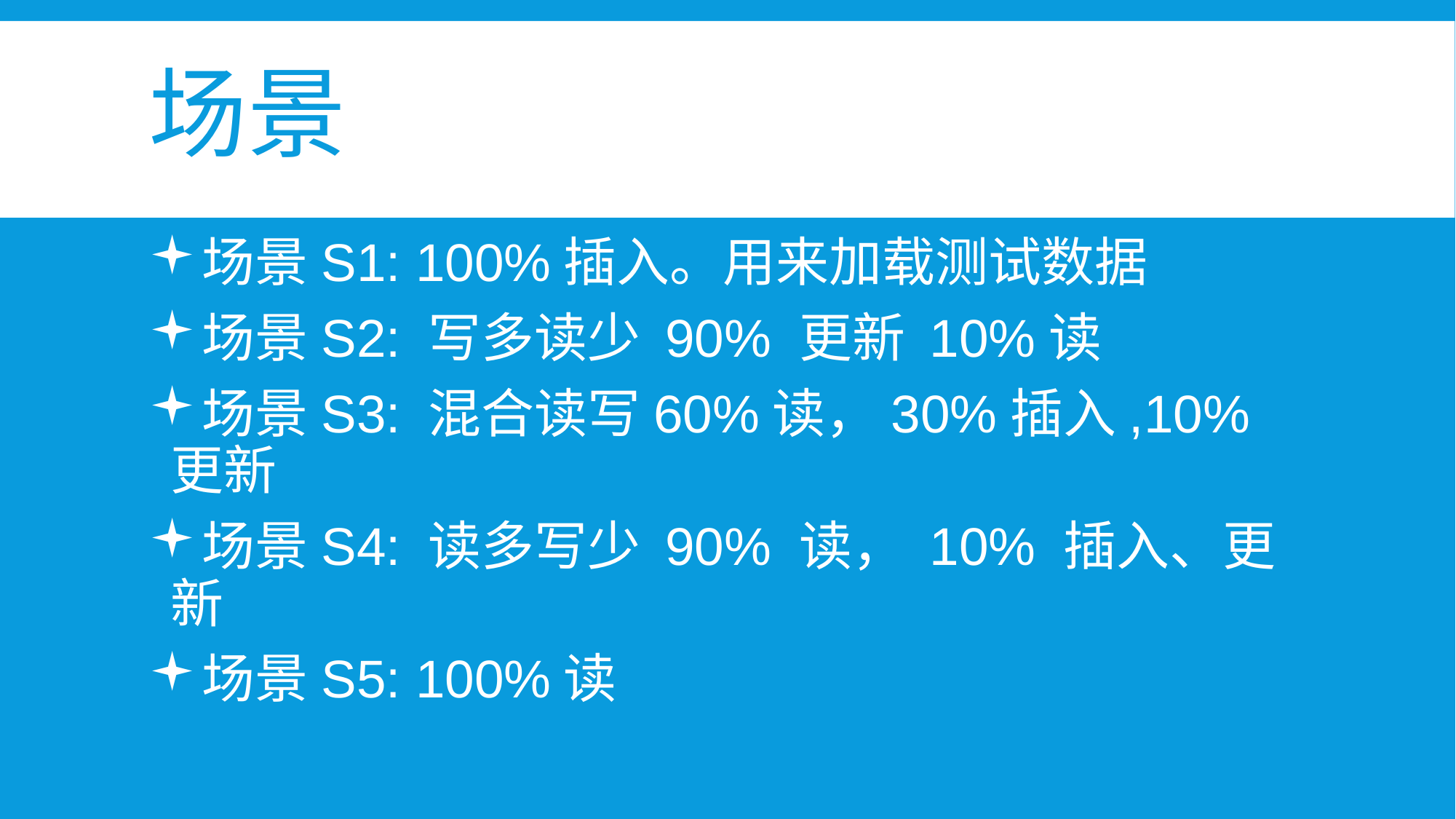

# 场景
场景S1: 100%插入。用来加载测试数据
场景S2: 写多读少 90% 更新 10%读
场景S3: 混合读写60%读，30%插入,10% 更新
场景S4: 读多写少 90% 读， 10% 插入、更新
场景S5: 100%读